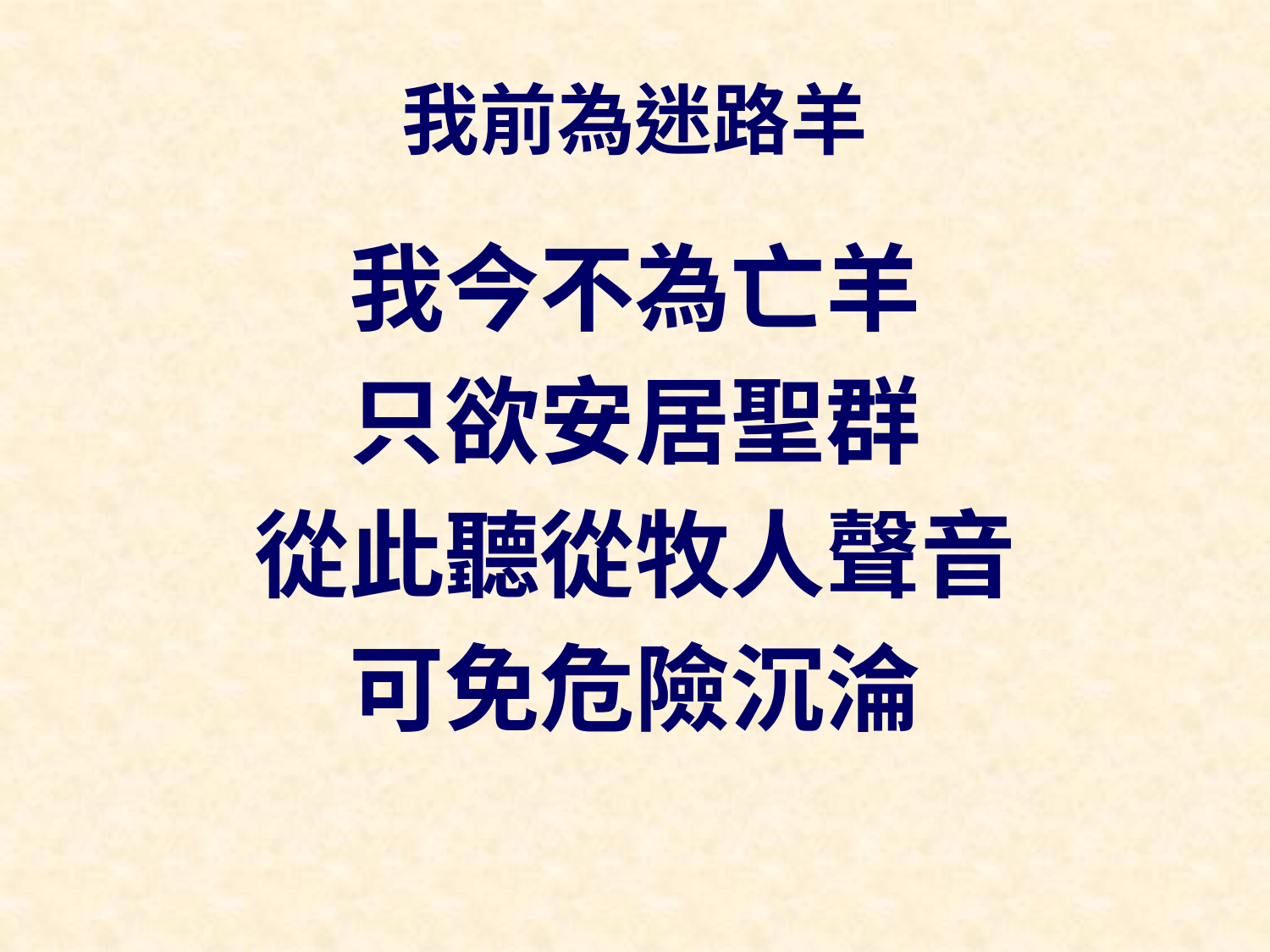

# 我前為迷路羊
我今不為亡羊
只欲安居聖群
從此聽從牧人聲音
可免危險沉淪